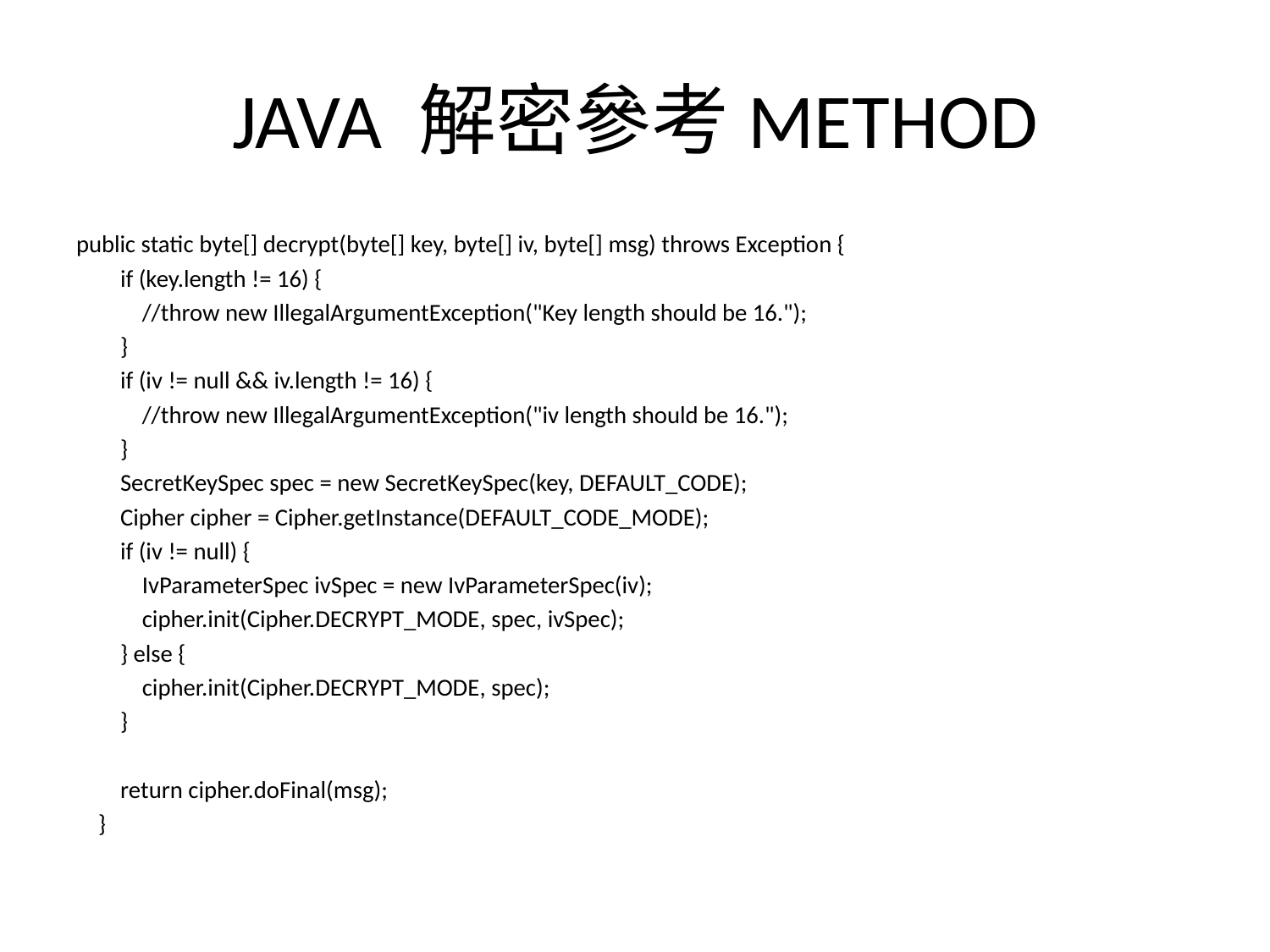

# JAVA 解密參考METHOD
public static byte[] decrypt(byte[] key, byte[] iv, byte[] msg) throws Exception {
        if (key.length != 16) {
            //throw new IllegalArgumentException("Key length should be 16.");
        }
        if (iv != null && iv.length != 16) {
            //throw new IllegalArgumentException("iv length should be 16.");
        }
        SecretKeySpec spec = new SecretKeySpec(key, DEFAULT_CODE);
        Cipher cipher = Cipher.getInstance(DEFAULT_CODE_MODE);
        if (iv != null) {
            IvParameterSpec ivSpec = new IvParameterSpec(iv);
            cipher.init(Cipher.DECRYPT_MODE, spec, ivSpec);
        } else {
            cipher.init(Cipher.DECRYPT_MODE, spec);
        }

        return cipher.doFinal(msg);
    }